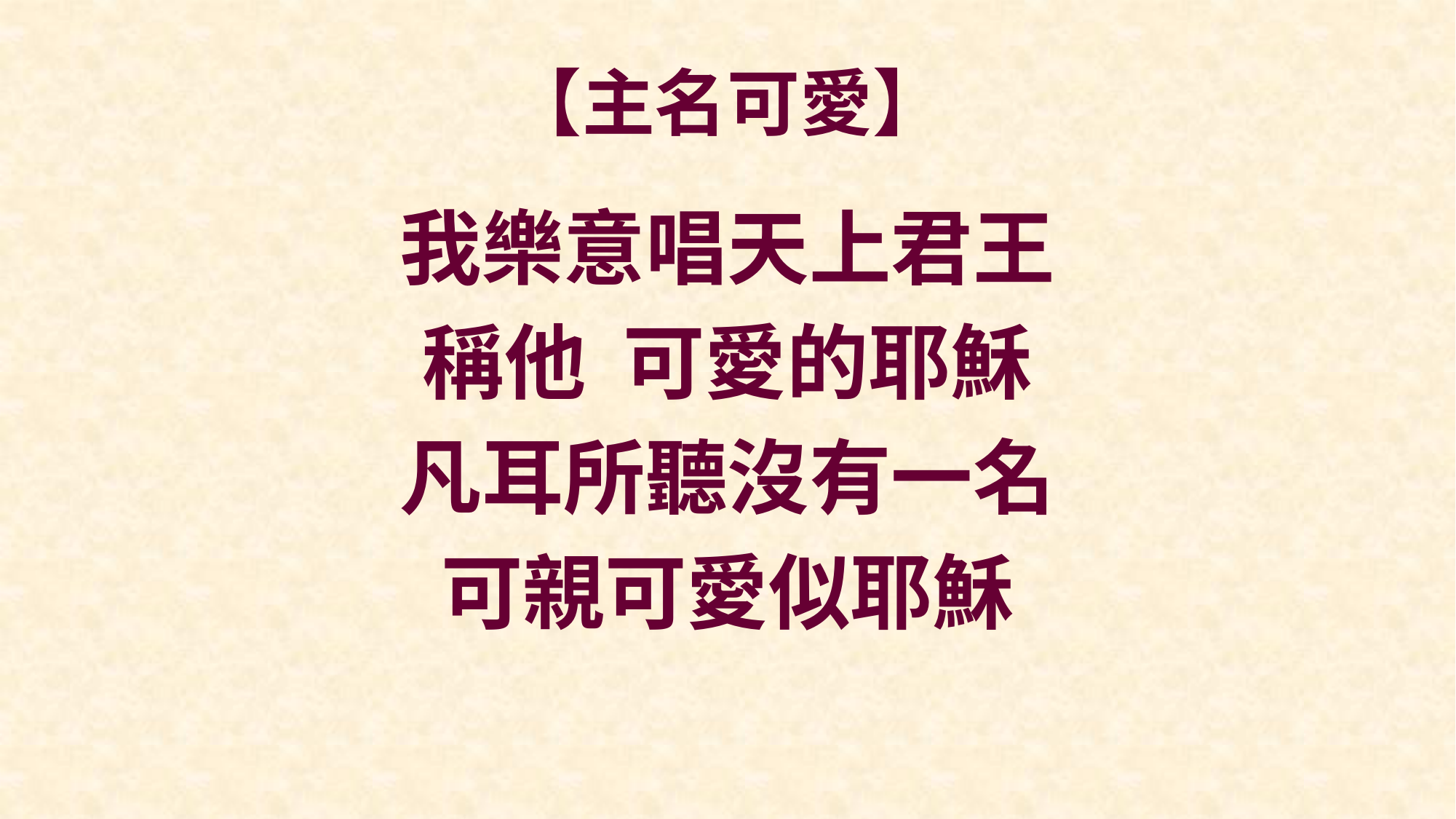

# 【主名可愛】
我樂意唱天上君王
稱他  可愛的耶穌
凡耳所聽沒有一名
可親可愛似耶穌